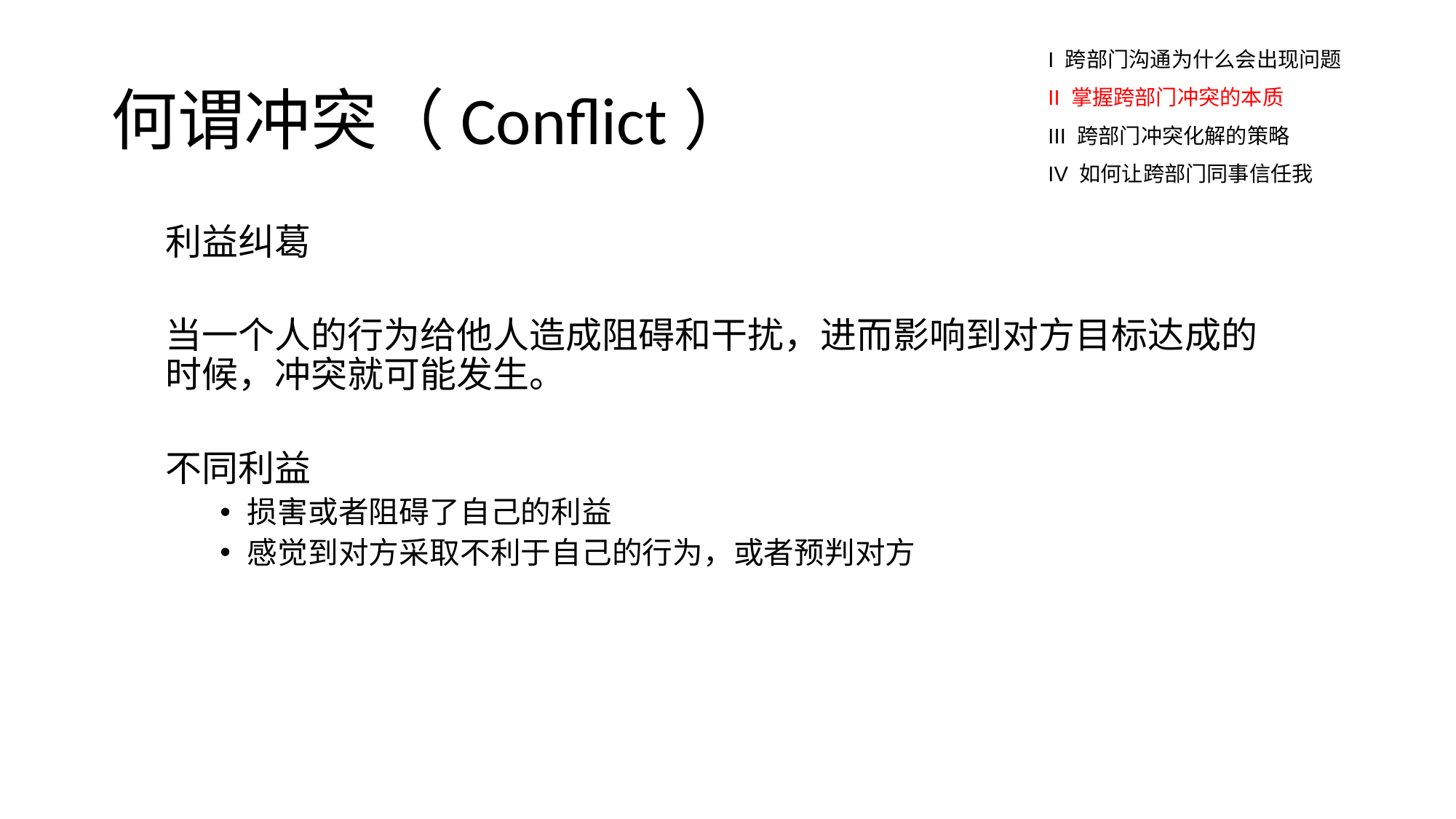

# 何谓冲突（Conflict）
I 跨部门沟通为什么会出现问题
II 掌握跨部门冲突的本质
III 跨部门冲突化解的策略
IV 如何让跨部门同事信任我
利益纠葛

当一个人的行为给他人造成阻碍和干扰，进而影响到对方目标达成的时候，冲突就可能发生。

不同利益
损害或者阻碍了自己的利益
感觉到对方采取不利于自己的行为，或者预判对方